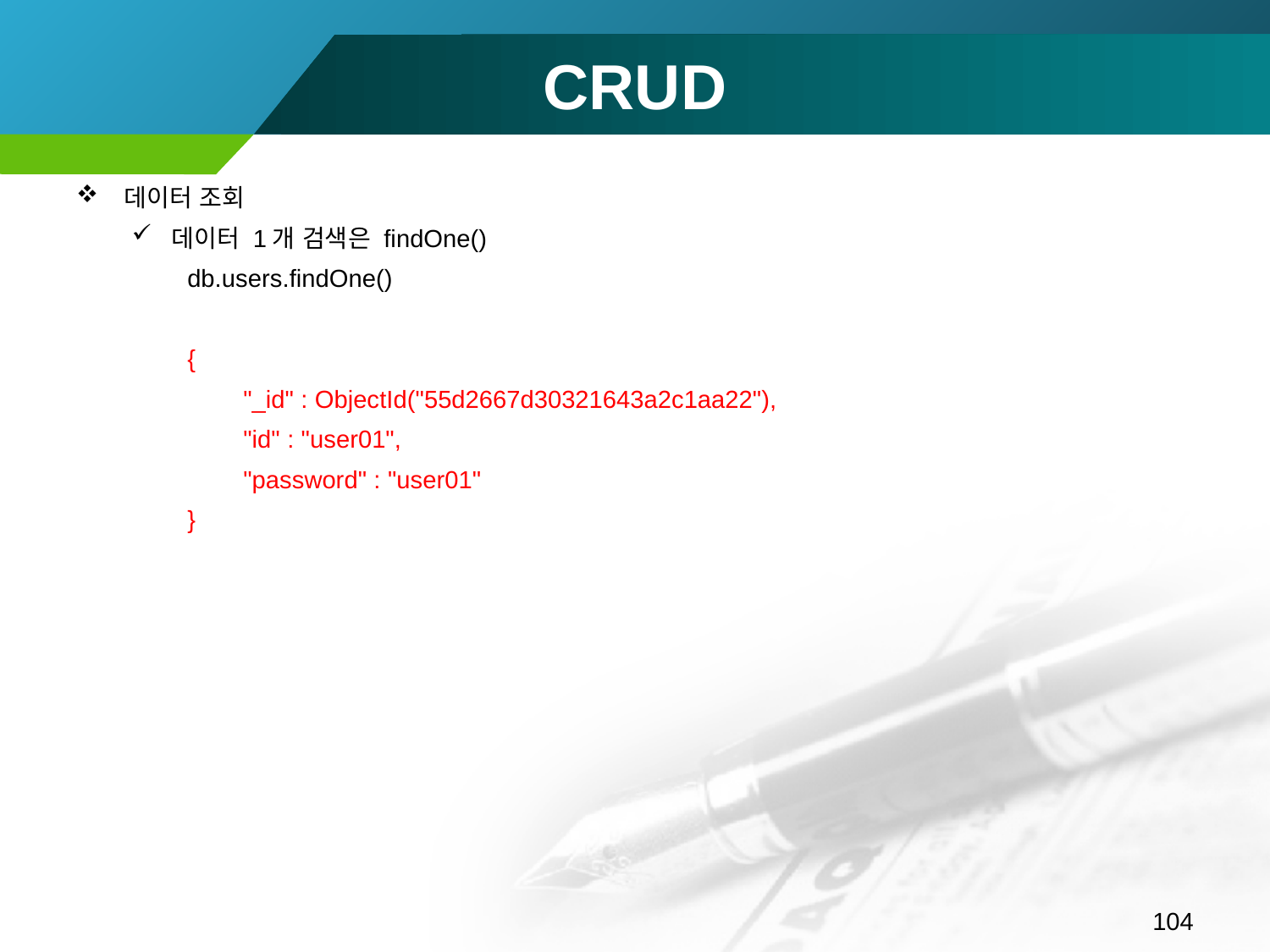

# CRUD
데이터 조회
데이터 1개 검색은 findOne()
db.users.findOne()

{
        "_id" : ObjectId("55d2667d30321643a2c1aa22"),
        "id" : "user01",
        "password" : "user01"
}
104